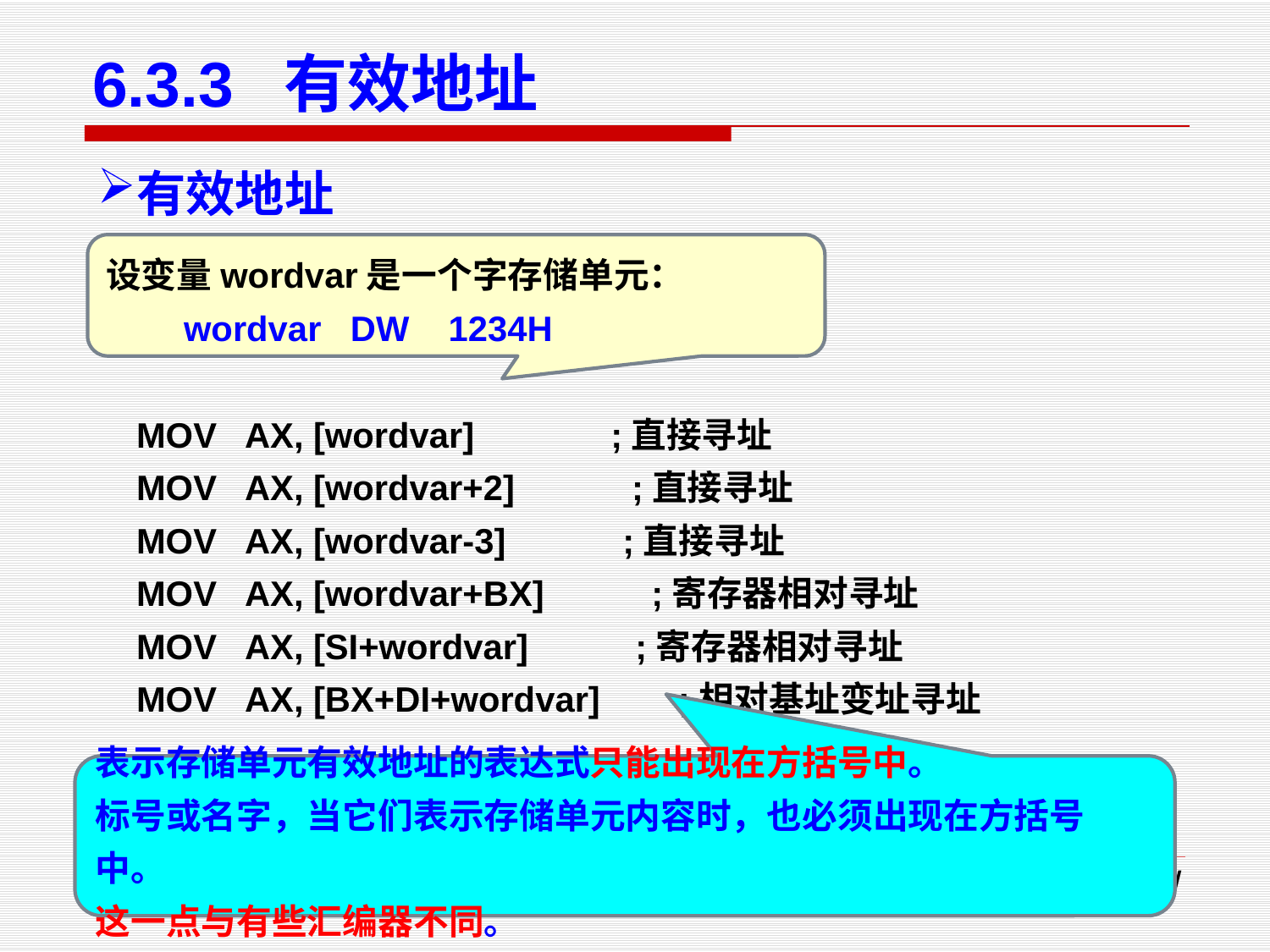

# 6.3.3  有效地址
有效地址

设变量wordvar是一个字存储单元：
        wordvar   DW    1234H
    MOV   AX, [wordvar]              ;直接寻址
    MOV   AX, [wordvar+2]            ;直接寻址
    MOV   AX, [wordvar-3]            ;直接寻址
    MOV   AX, [wordvar+BX]           ;寄存器相对寻址
    MOV   AX, [SI+wordvar]           ;寄存器相对寻址
    MOV   AX, [BX+DI+wordvar]        ;相对基址变址寻址
表示存储单元有效地址的表达式只能出现在方括号中。
标号或名字，当它们表示存储单元内容时，也必须出现在方括号中。
这一点与有些汇编器不同。